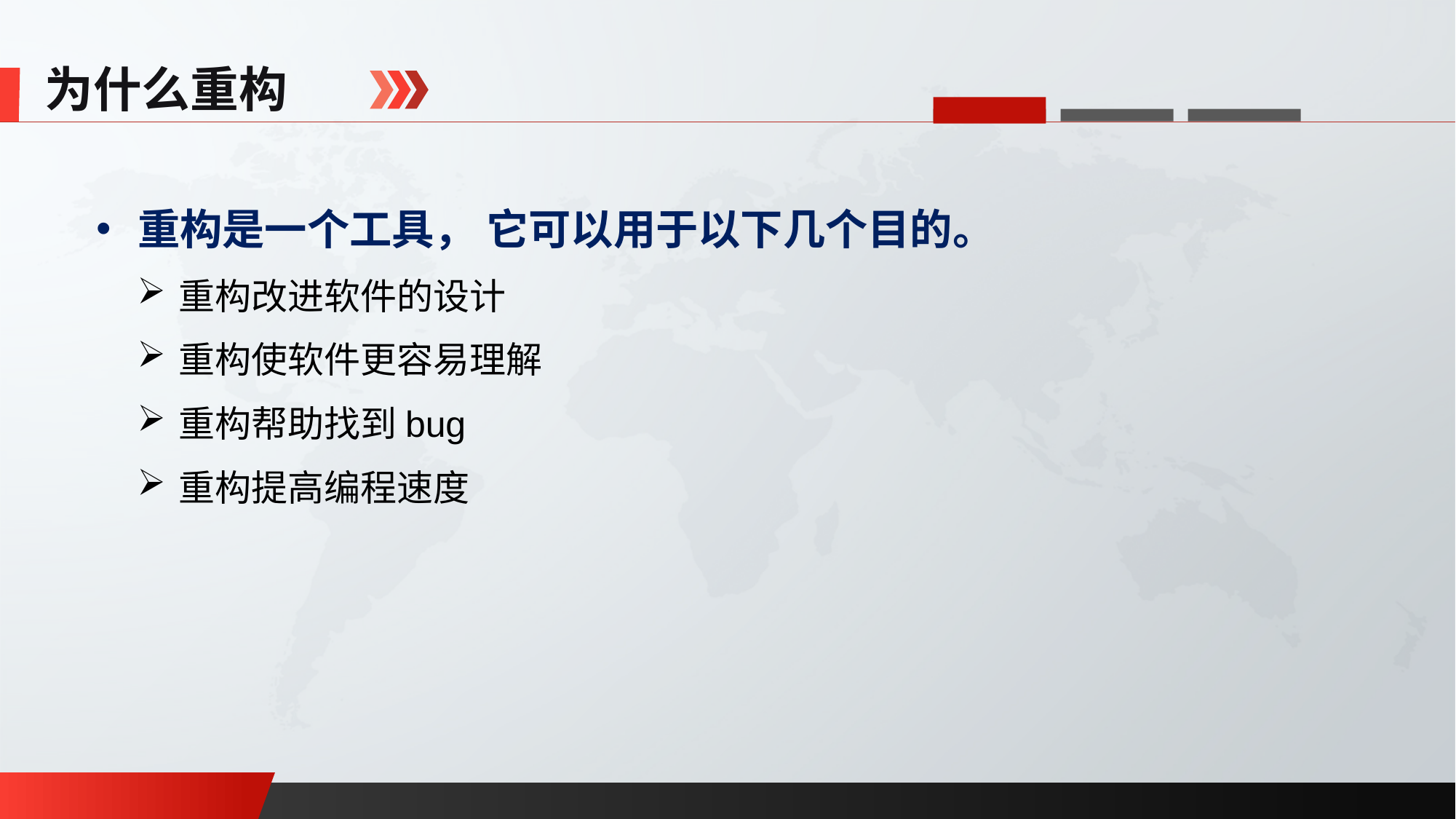

为什么重构

重构是一个工具， 它可以用于以下几个目的。
重构改进软件的设计
重构使软件更容易理解
重构帮助找到bug
重构提高编程速度